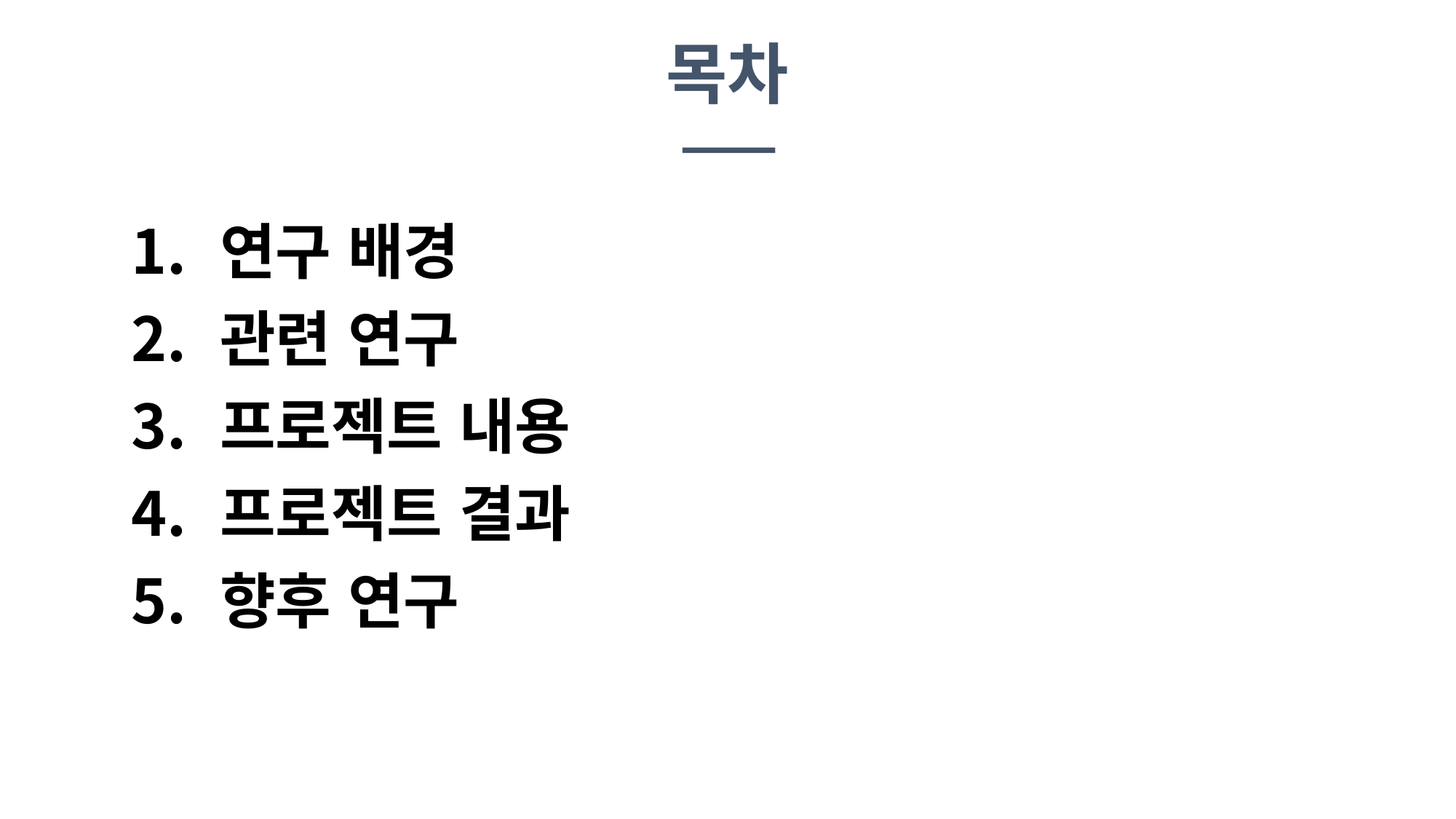

목차

연구 배경
관련 연구
프로젝트 내용
프로젝트 결과
향후 연구